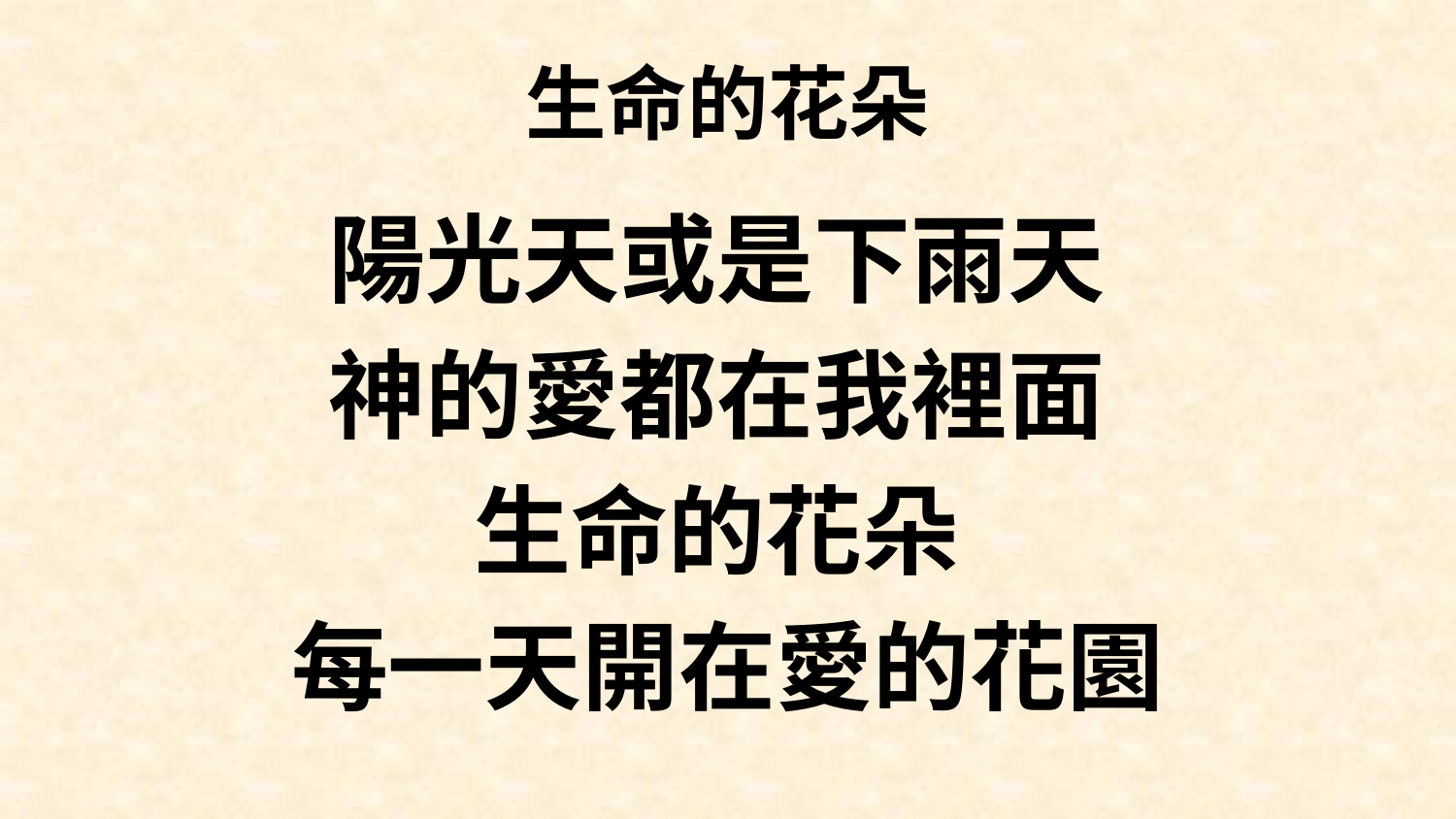

# 生命的花朵
陽光天或是下雨天
神的愛都在我裡面
生命的花朵
每一天開在愛的花園